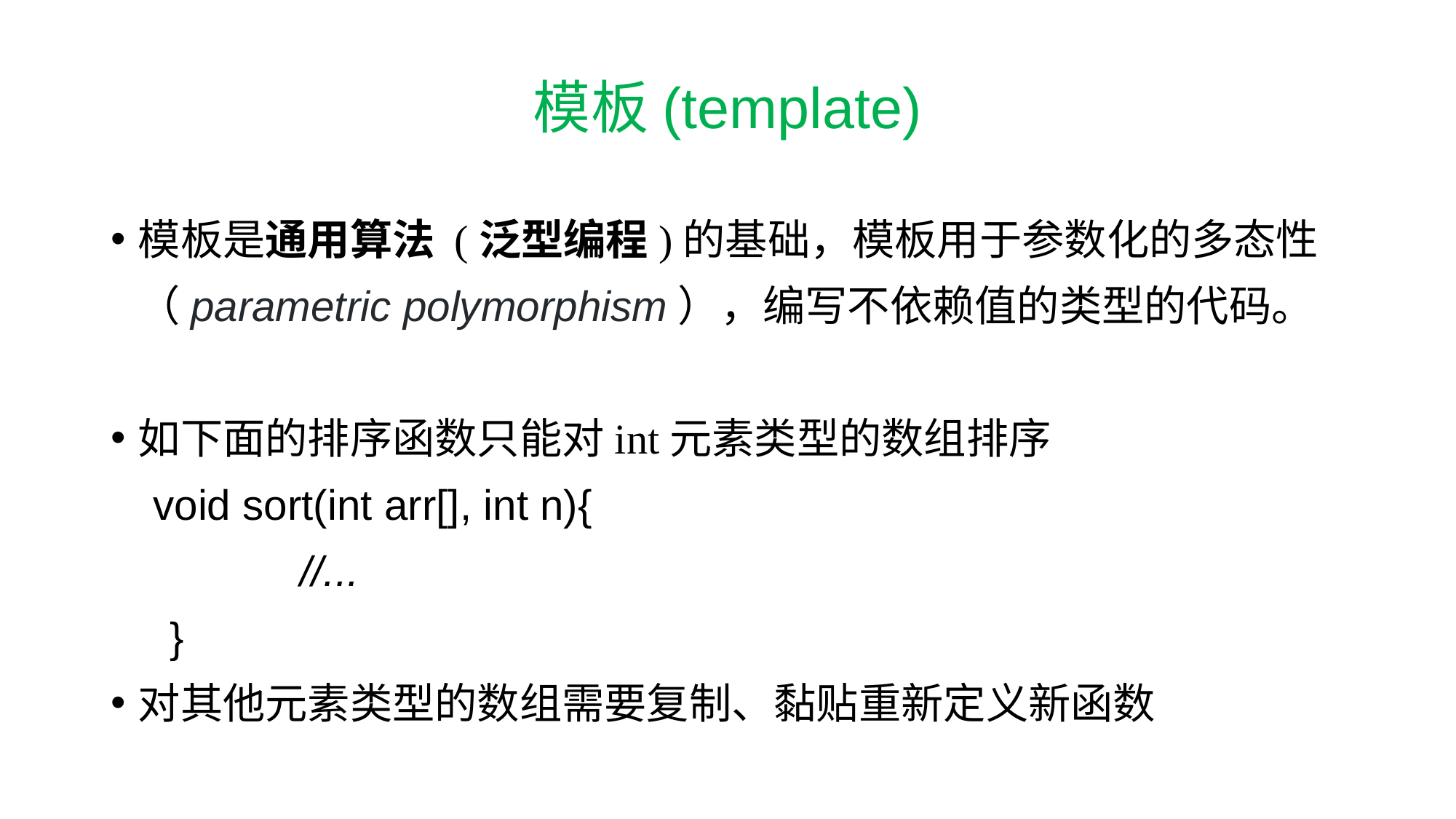

# 模板(template)
模板是通用算法 (泛型编程)的基础，模板用于参数化的多态性（parametric polymorphism），编写不依赖值的类型的代码。

如下面的排序函数只能对int元素类型的数组排序
    void sort(int arr[], int n){
                //...
     }
对其他元素类型的数组需要复制、黏贴重新定义新函数